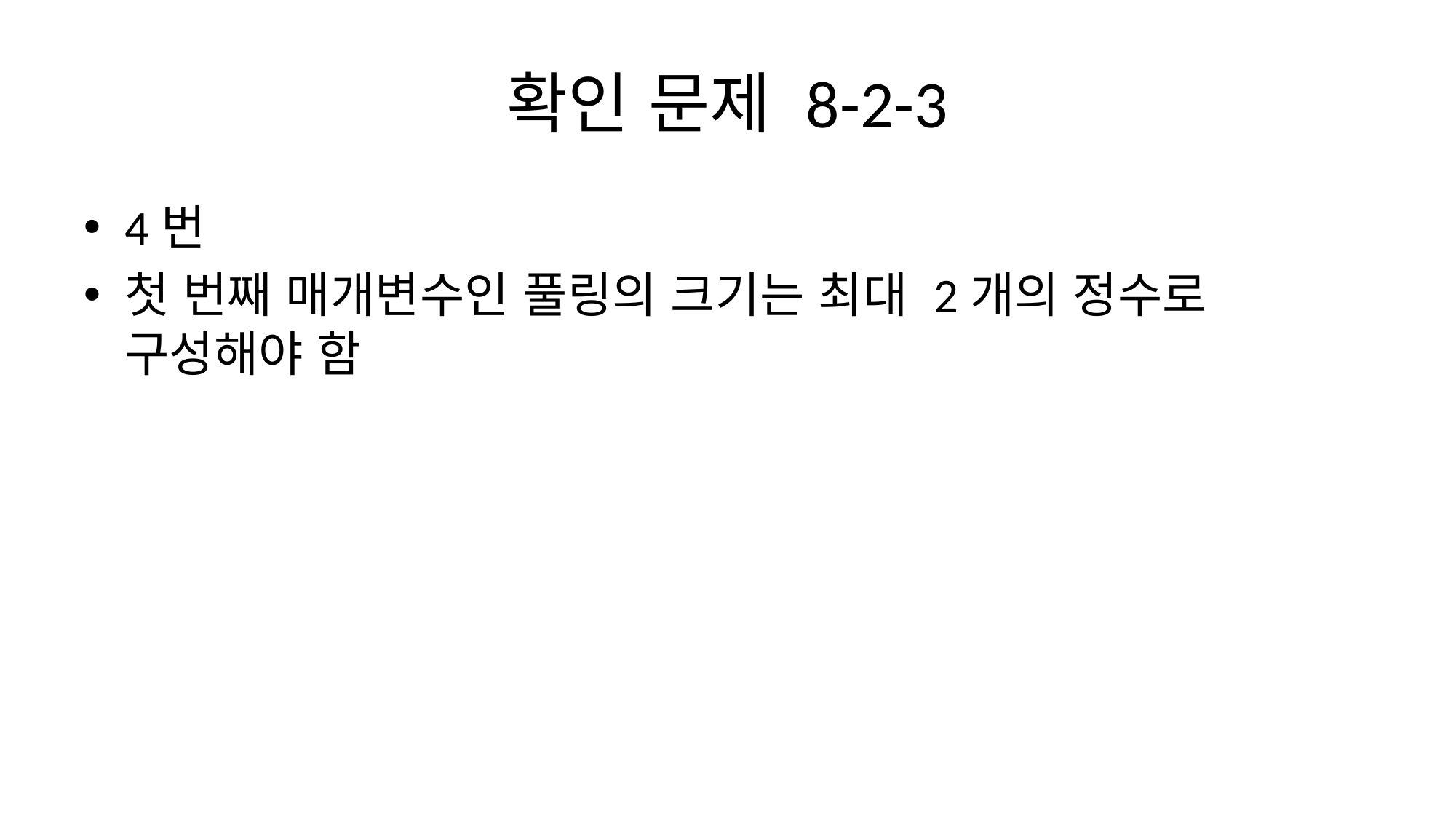

# 확인 문제 8-2-3
4번
첫 번째 매개변수인 풀링의 크기는 최대 2개의 정수로 구성해야 함